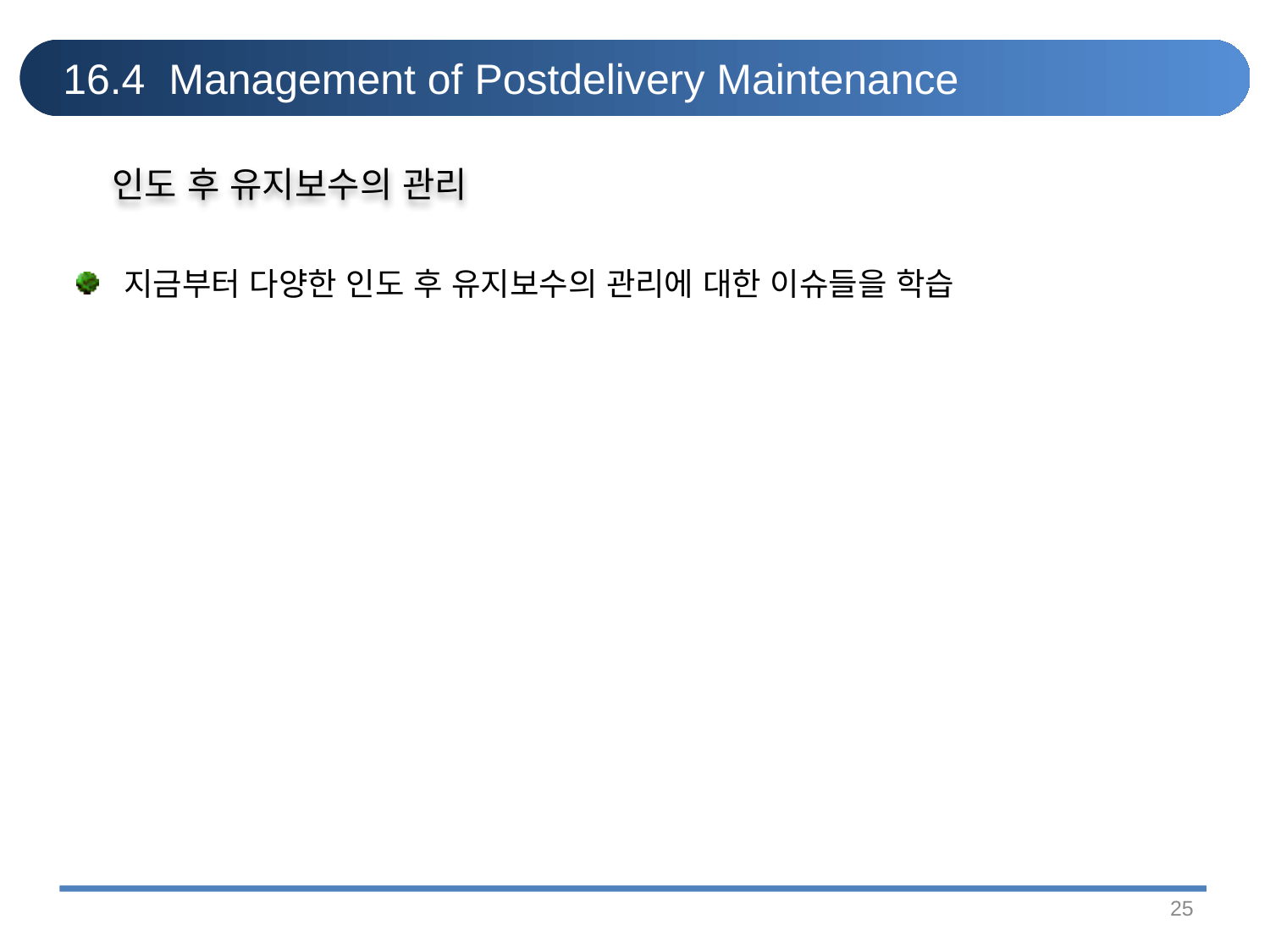

# 16.4  Management of Postdelivery Maintenance
인도 후 유지보수의 관리
지금부터 다양한 인도 후 유지보수의 관리에 대한 이슈들을 학습

25